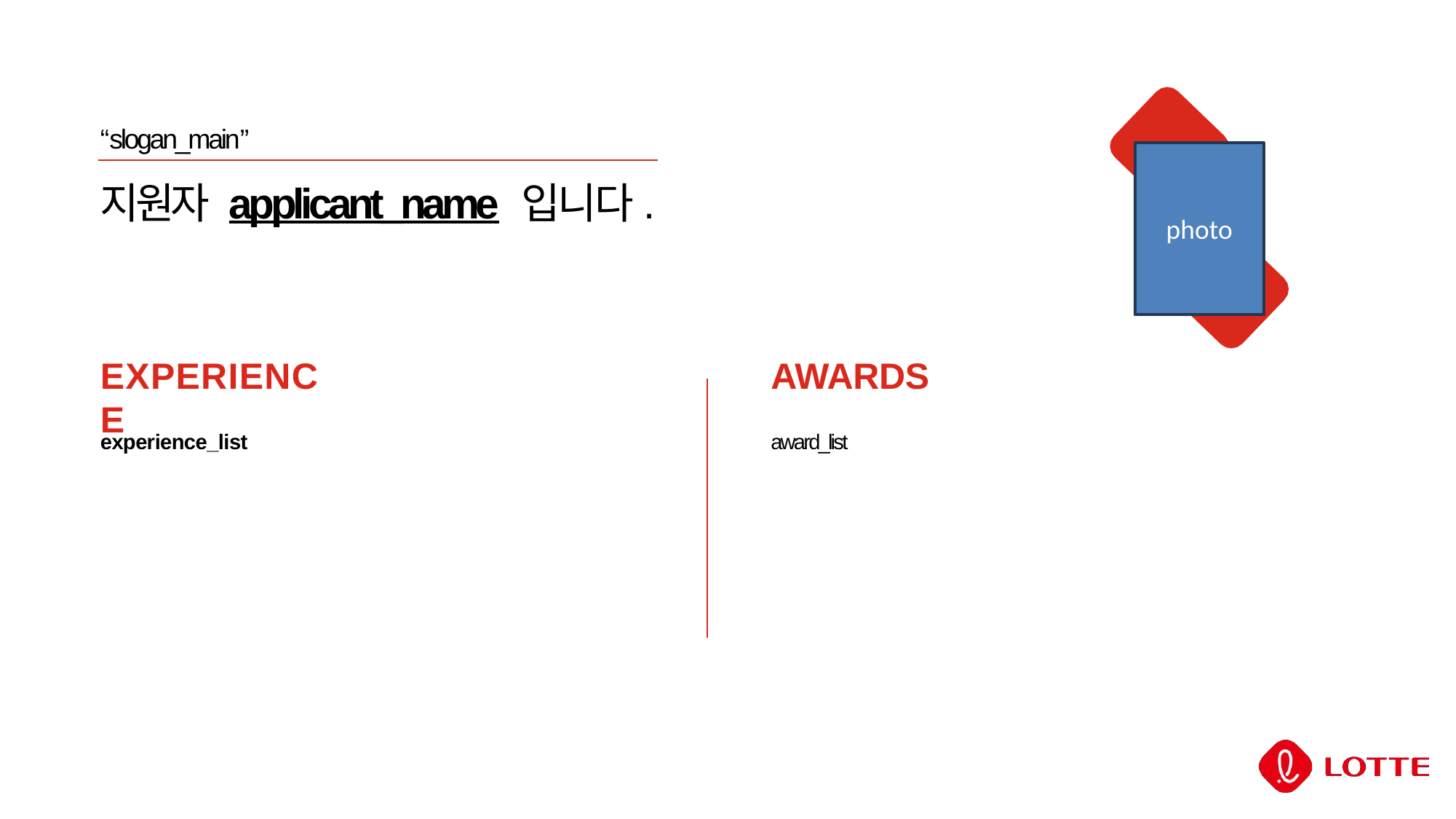

“slogan_main”
photo

# 지원자 applicant_name 입니다.
EXPERIENCE
AWARDS

experience_list
award_list